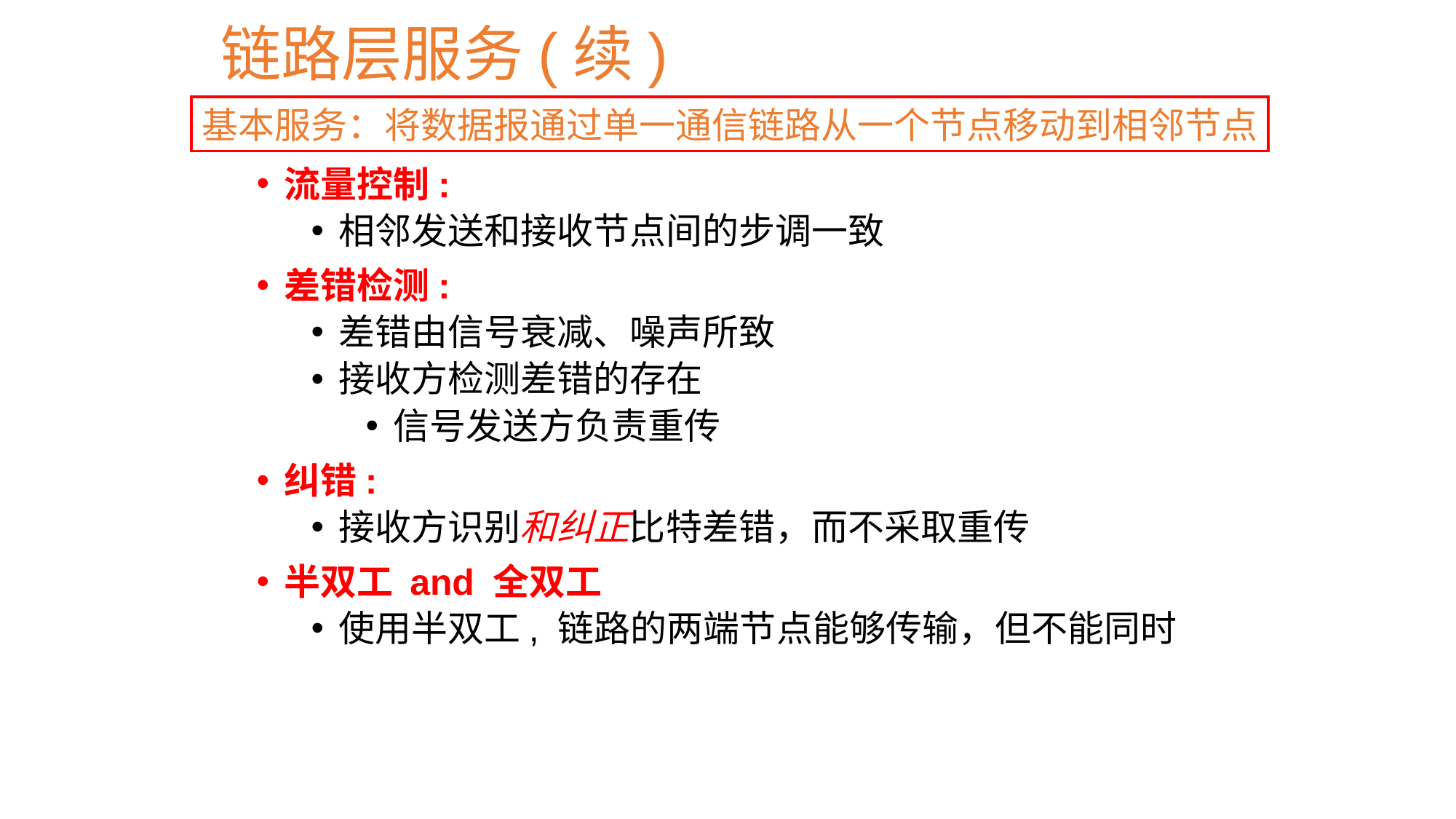

链路层服务(续)
基本服务：将数据报通过单一通信链路从一个节点移动到相邻节点
流量控制:
相邻发送和接收节点间的步调一致
差错检测:
差错由信号衰减、噪声所致
接收方检测差错的存在
信号发送方负责重传
纠错:
接收方识别和纠正比特差错，而不采取重传
半双工 and 全双工
使用半双工, 链路的两端节点能够传输，但不能同时